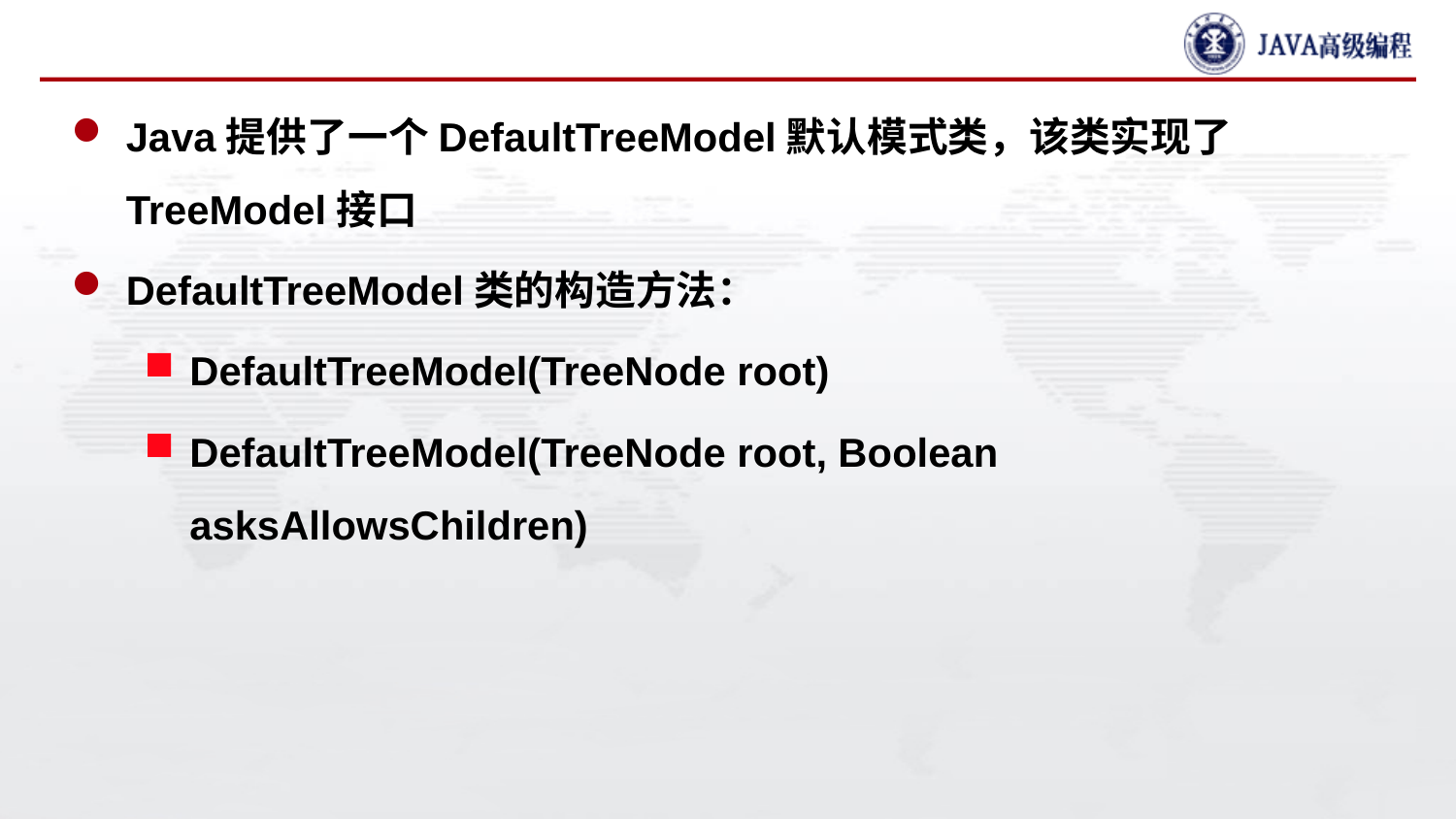

#
Java提供了一个DefaultTreeModel默认模式类，该类实现了TreeModel接口
DefaultTreeModel类的构造方法：
DefaultTreeModel(TreeNode root)
DefaultTreeModel(TreeNode root, Boolean asksAllowsChildren)